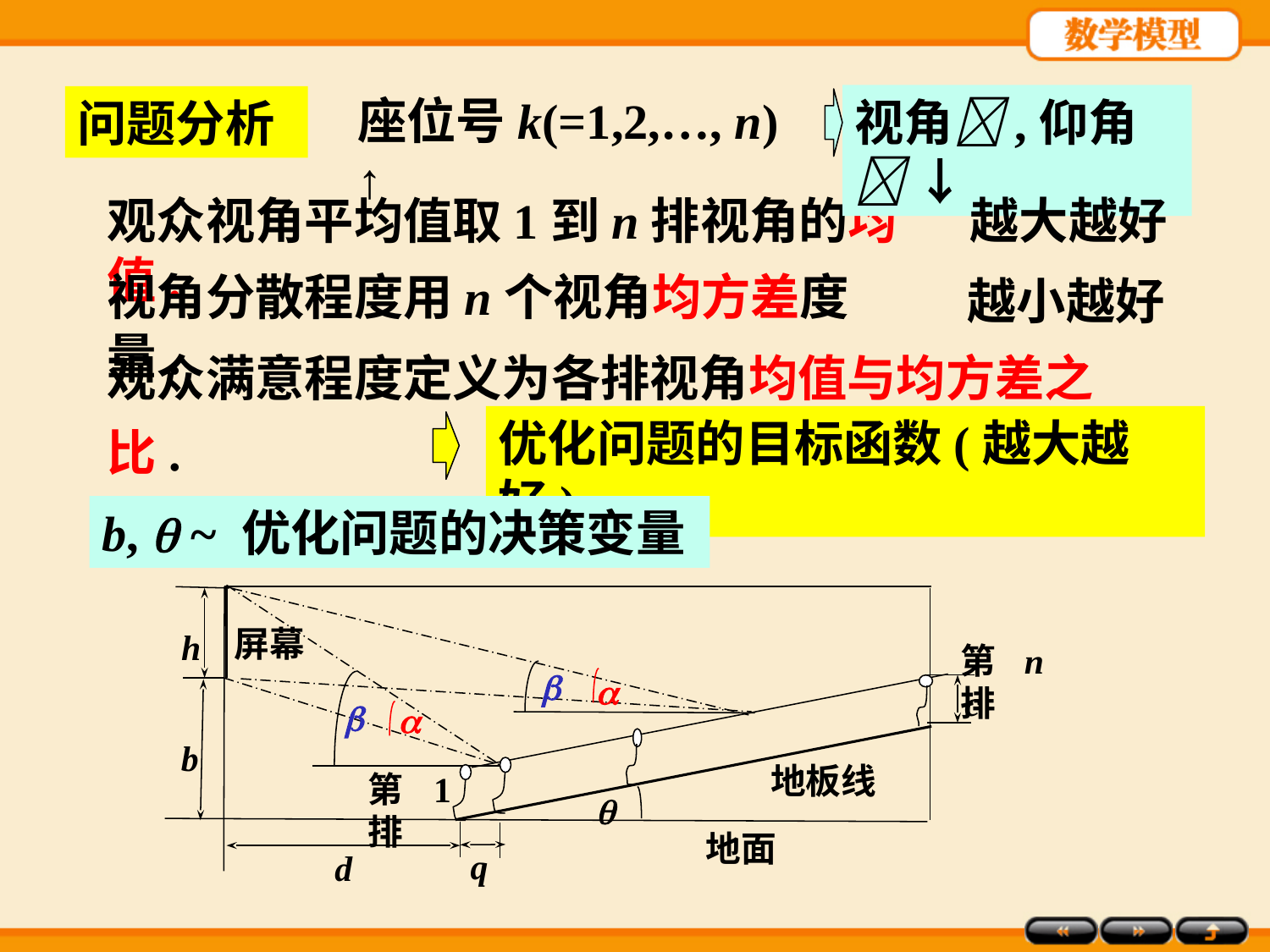

座位号k(=1,2,…, n) ↑
视角α,仰角β ↓

问题分析
观众视角平均值取1到n排视角的均值.
越大越好
视角分散程度用n个视角均方差度量.
越小越好
观众满意程度定义为各排视角均值与均方差之比.
 ——变异系数
优化问题的目标函数(越大越好)

b, θ ~ 优化问题的决策变量
屏幕
h
第n排

c

β
α

b

地板线

第1排

θ

地面
q
d

β

α